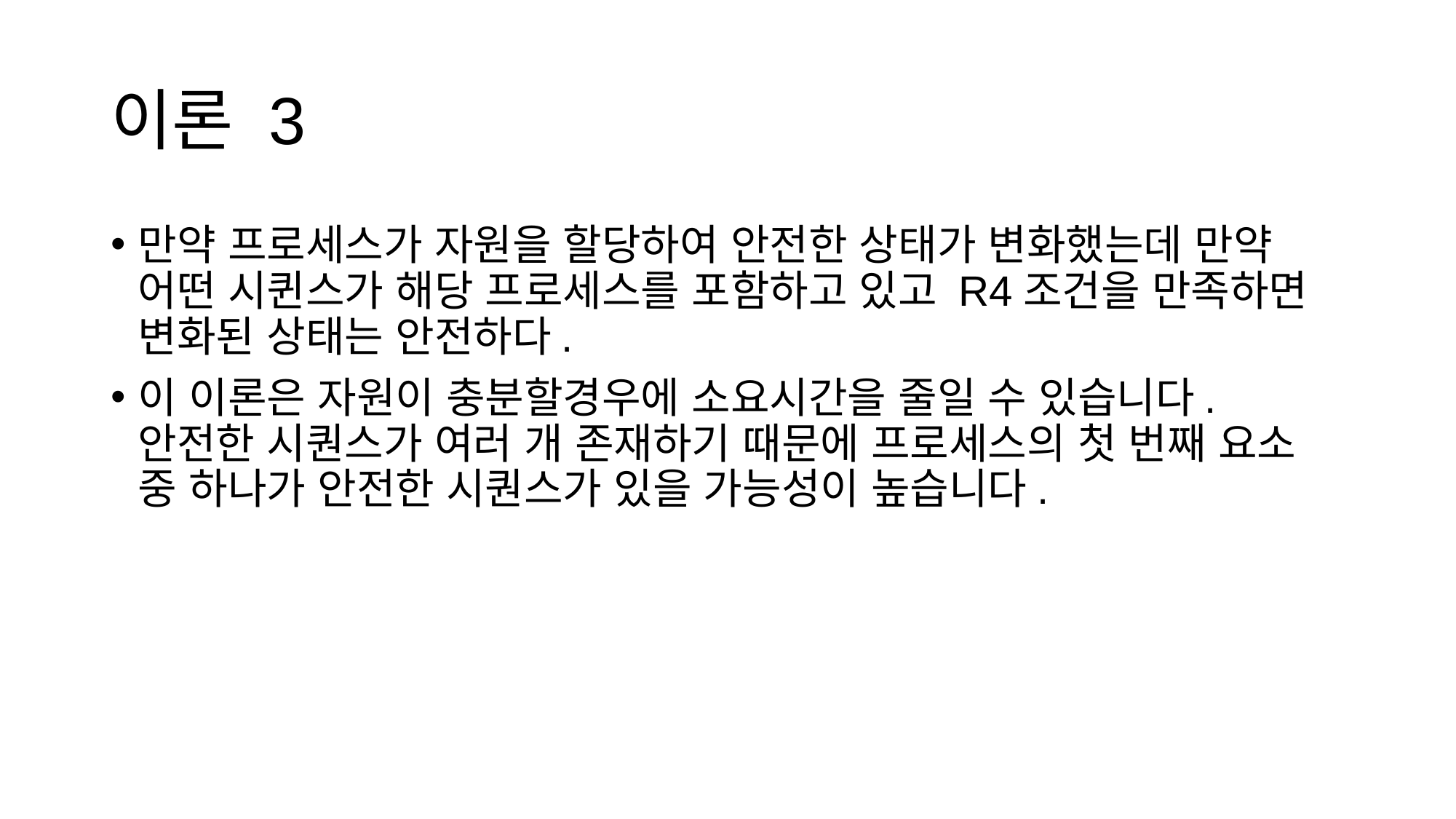

# 이론 3
만약 프로세스가 자원을 할당하여 안전한 상태가 변화했는데 만약 어떤 시퀸스가 해당 프로세스를 포함하고 있고 R4조건을 만족하면 변화된 상태는 안전하다.
이 이론은 자원이 충분할경우에 소요시간을 줄일 수 있습니다. 안전한 시퀀스가 ​​여러 개 존재하기 때문에 프로세스의 첫 번째 요소 중 하나가 안전한 시퀀스가 있을 가능성이 높습니다.